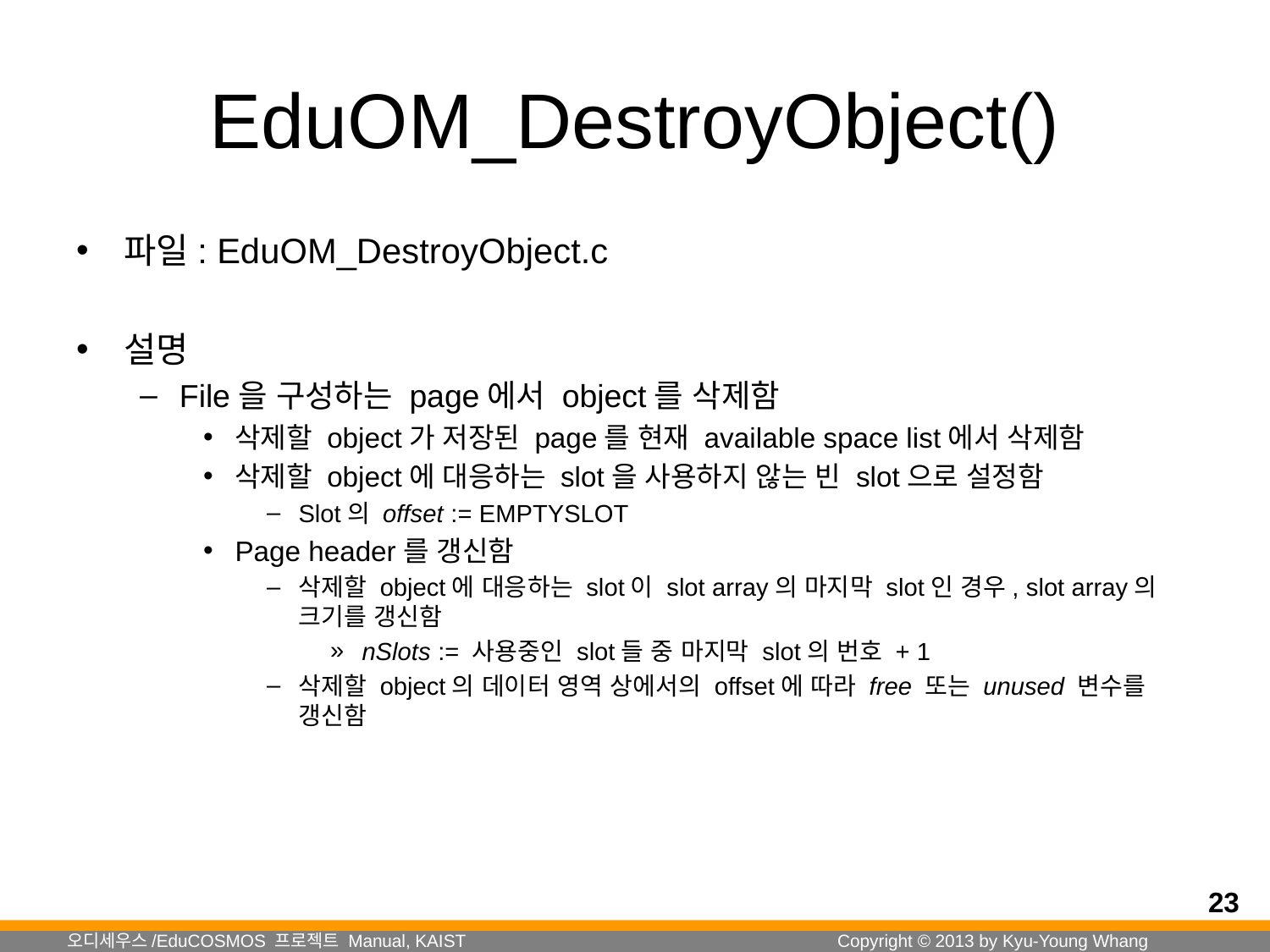

# EduOM_DestroyObject()
파일: EduOM_DestroyObject.c

설명
File을 구성하는 page에서 object를 삭제함
삭제할 object가 저장된 page를 현재 available space list에서 삭제함
삭제할 object에 대응하는 slot을 사용하지 않는 빈 slot으로 설정함
Slot의 offset := EMPTYSLOT
Page header를 갱신함
삭제할 object에 대응하는 slot이 slot array의 마지막 slot인 경우, slot array의 크기를 갱신함
nSlots := 사용중인 slot들 중 마지막 slot의 번호 + 1
삭제할 object의 데이터 영역 상에서의 offset에 따라 free 또는 unused 변수를 갱신함